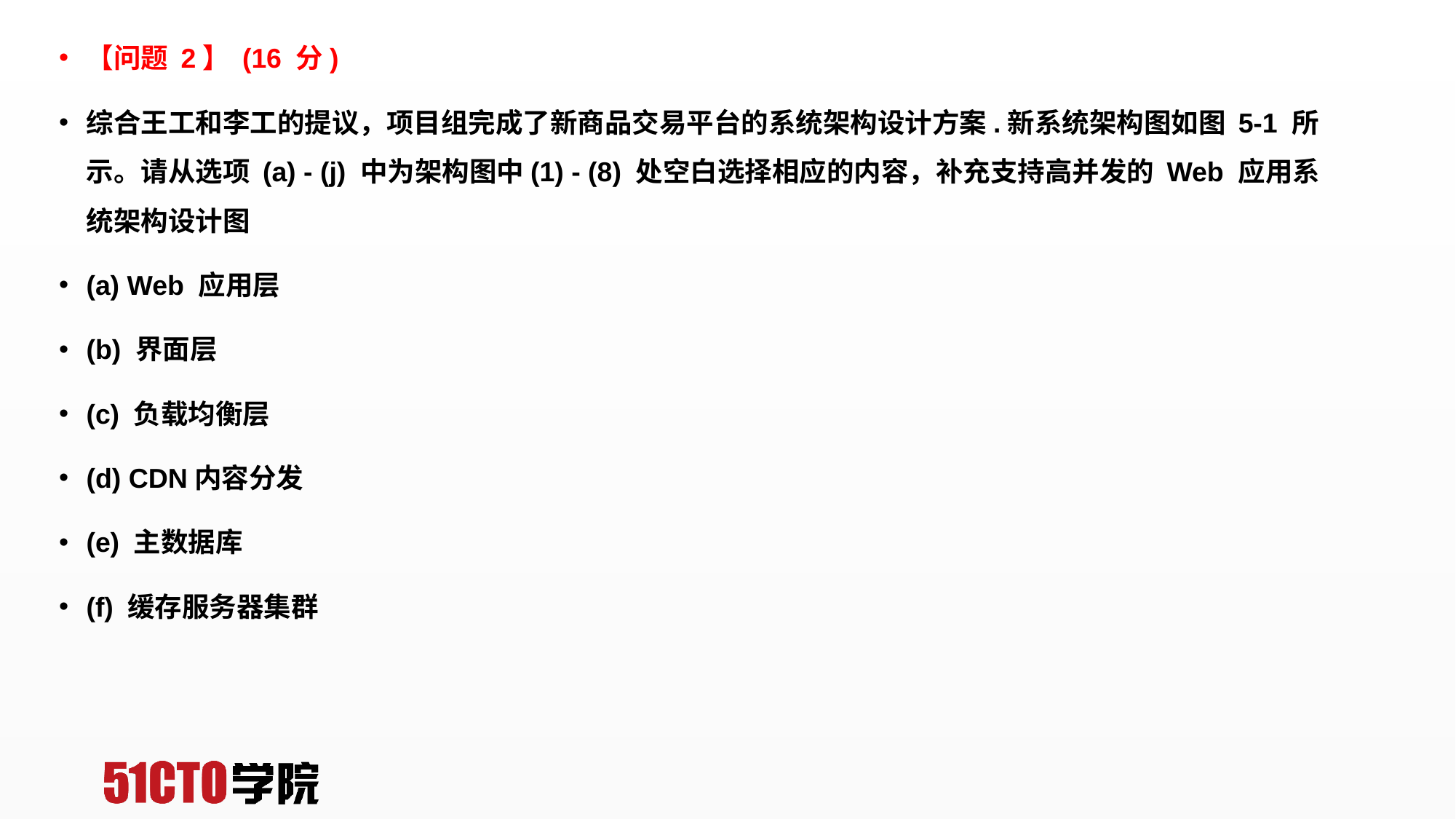

【问题 2】 (16 分)
综合王工和李工的提议，项目组完成了新商品交易平台的系统架构设计方案.新系统架构图如图 5-1 所示。请从选项 (a) - (j) 中为架构图中(1) - (8) 处空白选择相应的内容，补充支持高并发的 Web 应用系统架构设计图
(a) Web 应用层
(b) 界面层
(c) 负载均衡层
(d) CDN内容分发
(e) 主数据库
(f) 缓存服务器集群